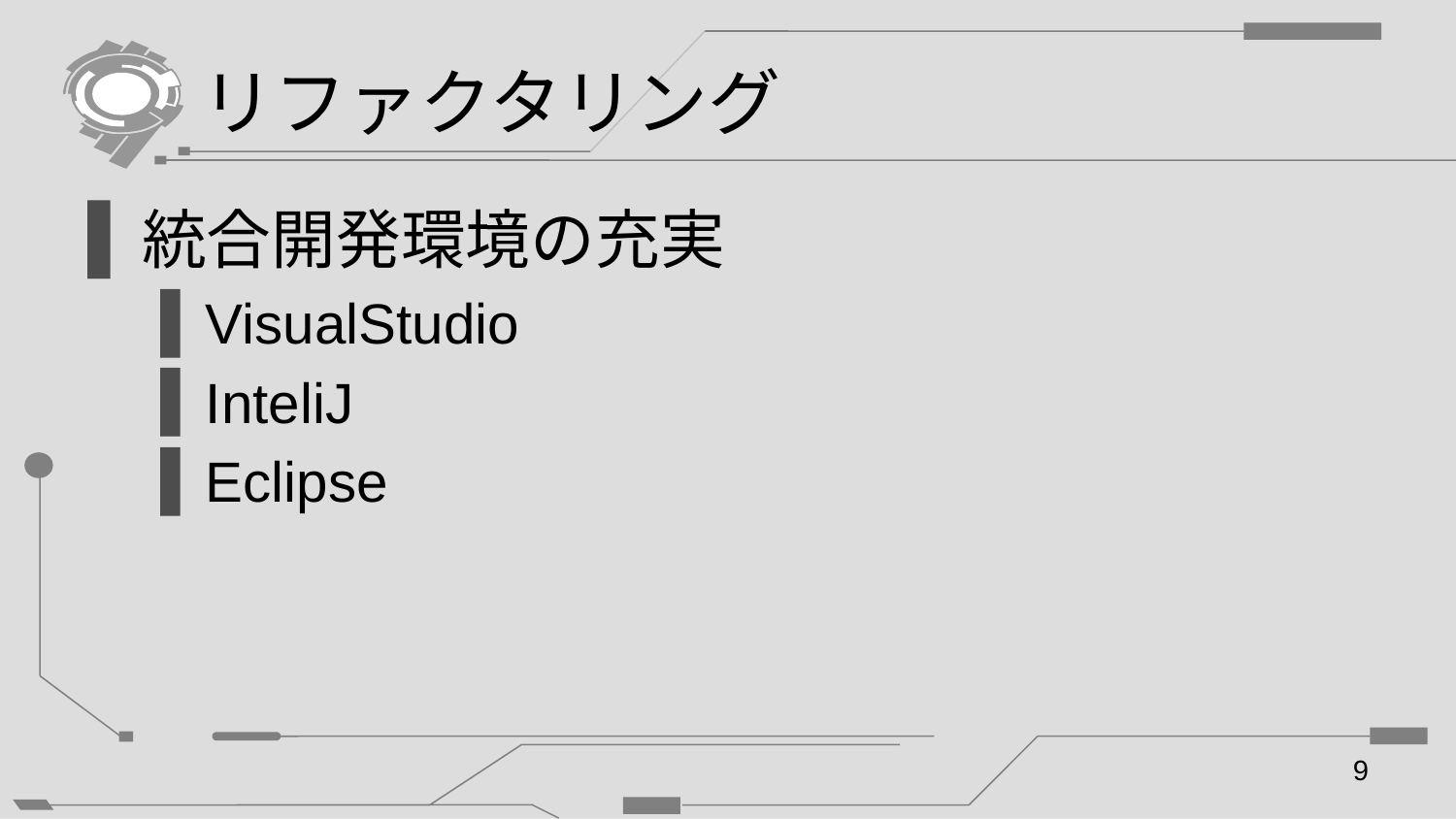

# リファクタリング
統合開発環境の充実
VisualStudio
InteliJ
Eclipse
9